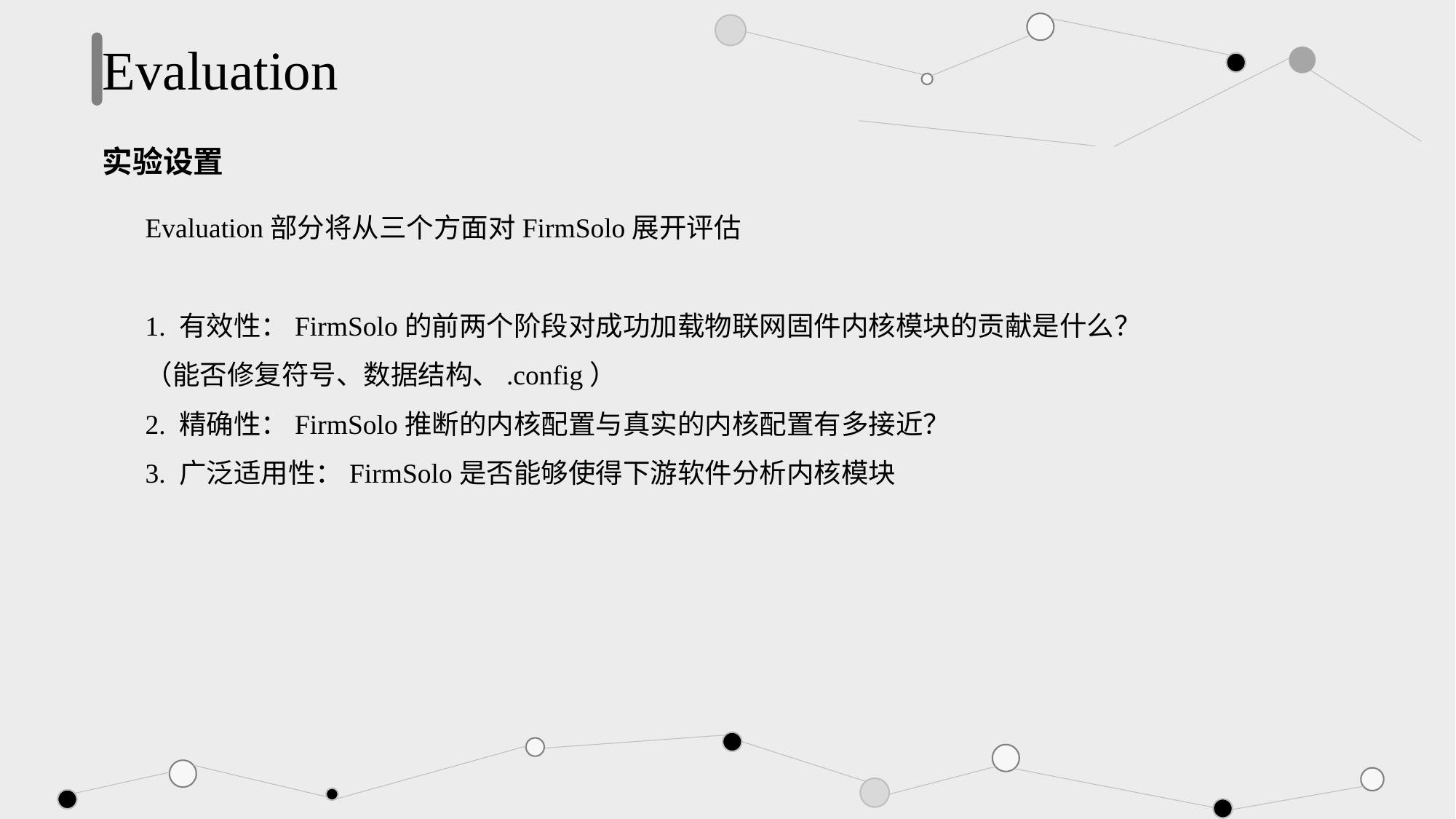

Evaluation

实验设置
Evaluation部分将从三个方面对FirmSolo展开评估

1. 有效性：FirmSolo的前两个阶段对成功加载物联网固件内核模块的贡献是什么？（能否修复符号、数据结构、.config）
2. 精确性：FirmSolo推断的内核配置与真实的内核配置有多接近？
3. 广泛适用性：FirmSolo是否能够使得下游软件分析内核模块